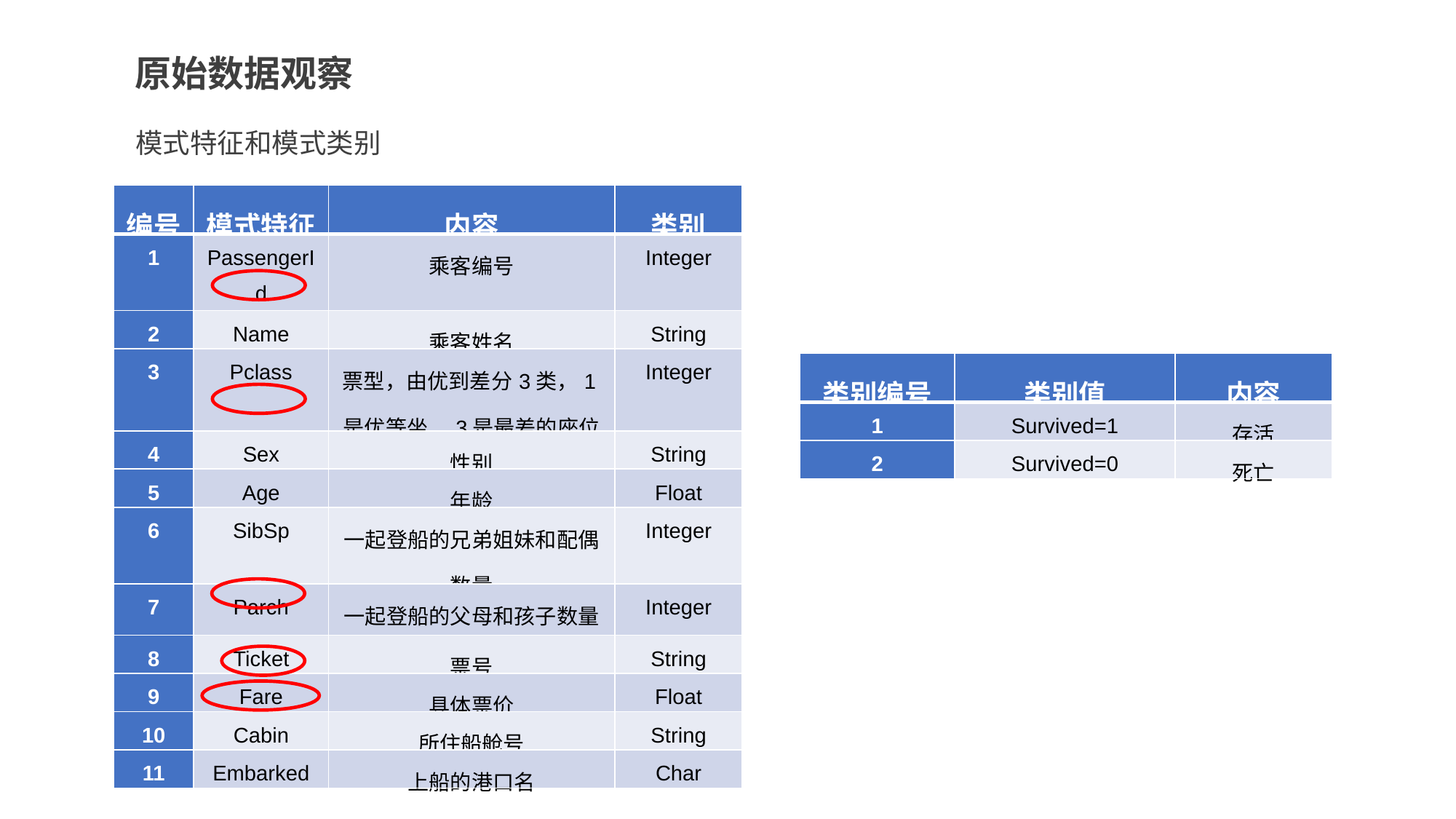

原始数据观察
模式特征和模式类别
| 编号 | 模式特征 | 内容 | 类别 |
| --- | --- | --- | --- |
| 1 | PassengerId | 乘客编号 | Integer |
| 2 | Name | 乘客姓名 | String |
| 3 | Pclass | 票型，由优到差分3类，1是优等坐，3是最差的座位 | Integer |
| 4 | Sex | 性别 | String |
| 5 | Age | 年龄 | Float |
| 6 | SibSp | 一起登船的兄弟姐妹和配偶数量 | Integer |
| 7 | Parch | 一起登船的父母和孩子数量 | Integer |
| 8 | Ticket | 票号 | String |
| 9 | Fare | 具体票价 | Float |
| 10 | Cabin | 所住船舱号 | String |
| 11 | Embarked | 上船的港口名 | Char |

| 类别编号 | 类别值 | 内容 |
| --- | --- | --- |
| 1 | Survived=1 | 存活 |
| 2 | Survived=0 | 死亡 |